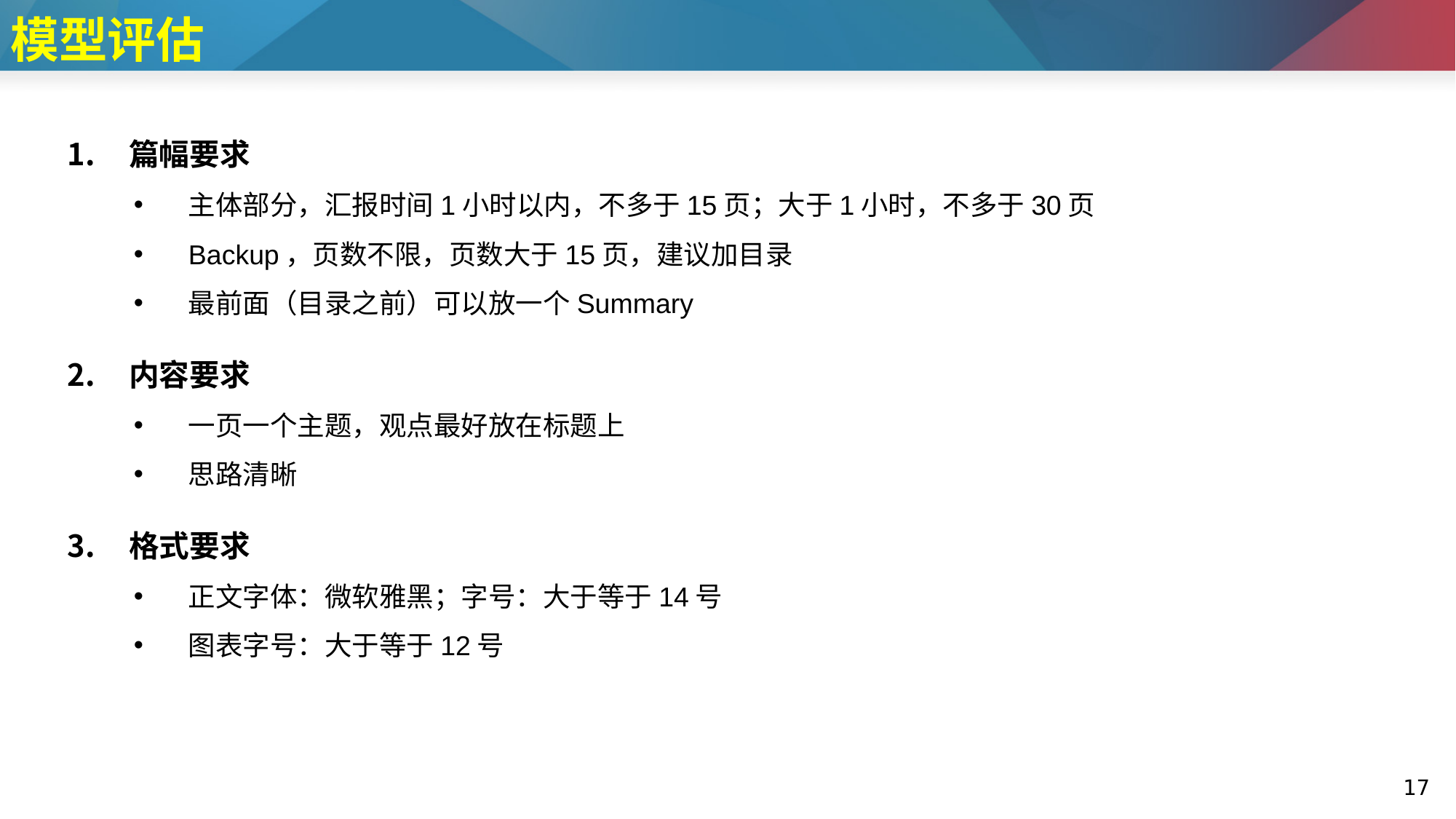

# 模型评估
篇幅要求
主体部分，汇报时间1小时以内，不多于15页；大于1小时，不多于30页
Backup，页数不限，页数大于15页，建议加目录
最前面（目录之前）可以放一个Summary
内容要求
一页一个主题，观点最好放在标题上
思路清晰
格式要求
正文字体：微软雅黑；字号：大于等于14号
图表字号：大于等于12号